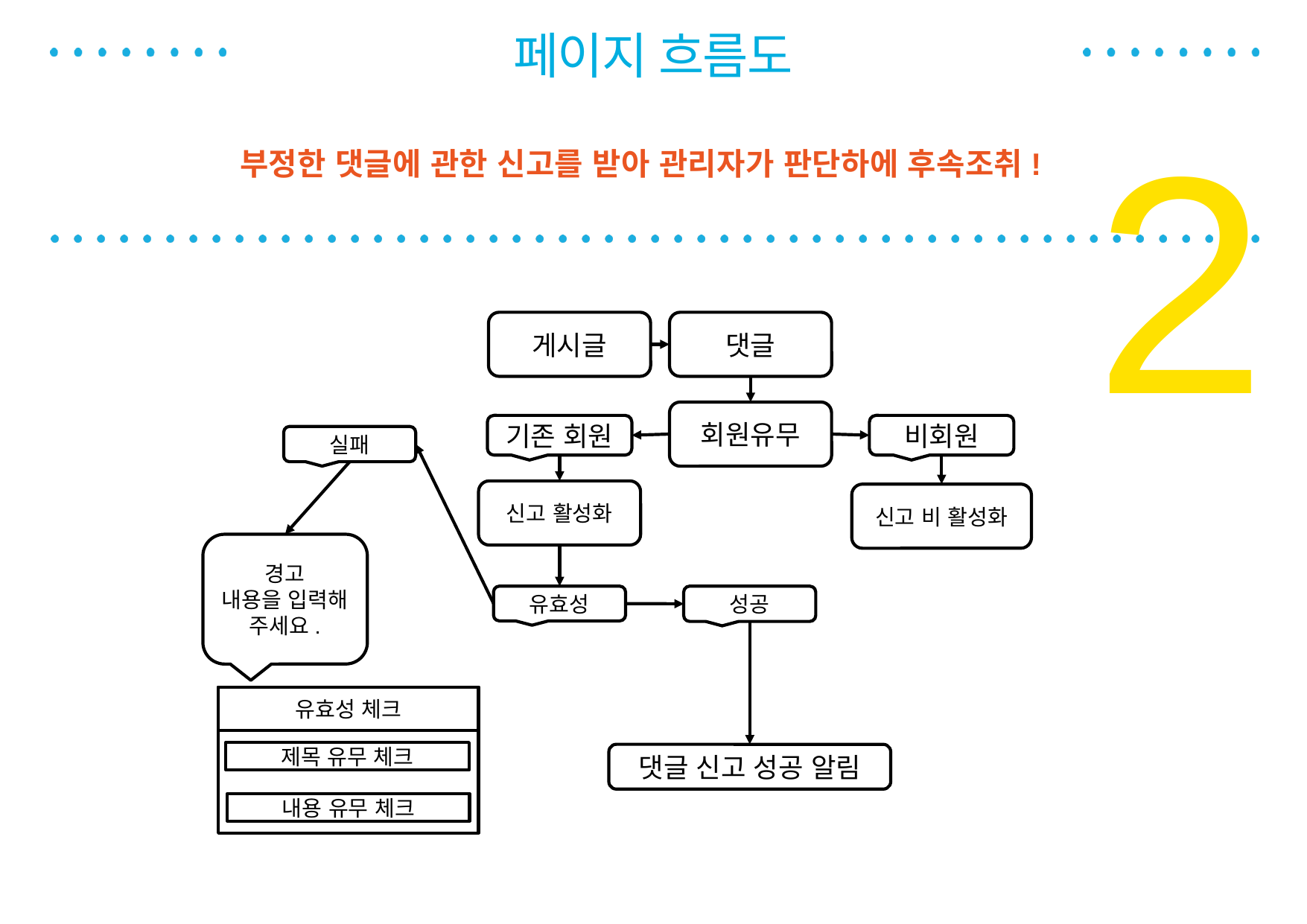

페이지 흐름도
2
부정한 댓글에 관한 신고를 받아 관리자가 판단하에 후속조취!
게시글
댓글
회원유무
기존 회원
비회원
신고 활성화
댓글 신고 성공 알림
실패
유효성
성공

유효성 체크
제목 유무 체크
내용 유무 체크
경고
내용을 입력해 주세요.
신고 비 활성화